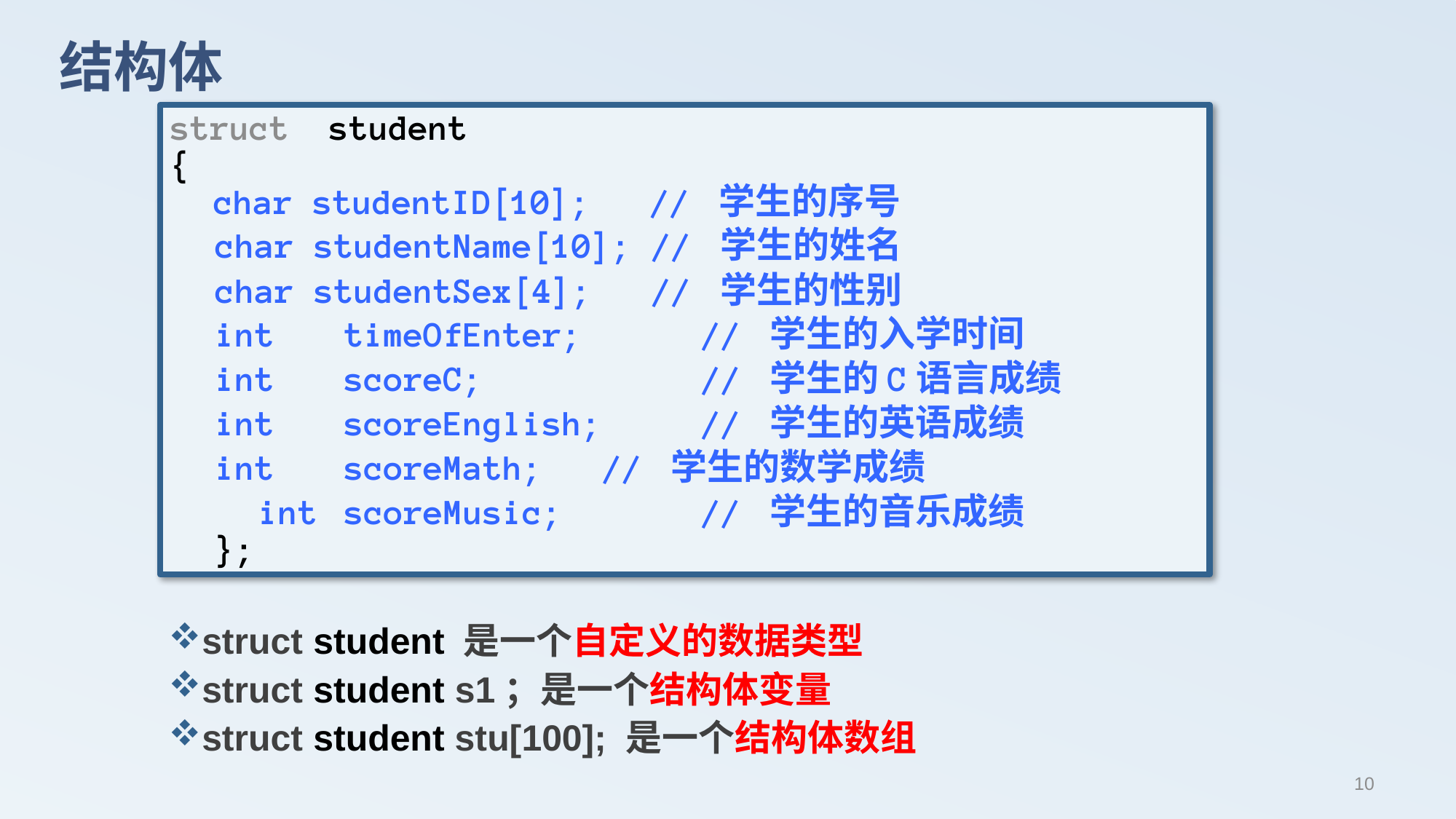

# 结构体
struct  student
{
	char studentID[10];   // 学生的序号
	char studentName[10]; // 学生的姓名
	char studentSex[4];   // 学生的性别
	int	 timeOfEnter;      // 学生的入学时间
	int	 scoreC;           // 学生的C语言成绩
	int	 scoreEnglish;     // 学生的英语成绩
	int	 scoreMath;	   // 学生的数学成绩
	int	 scoreMusic;       // 学生的音乐成绩
};
struct student 是一个自定义的数据类型
struct student s1；是一个结构体变量
struct student stu[100]; 是一个结构体数组